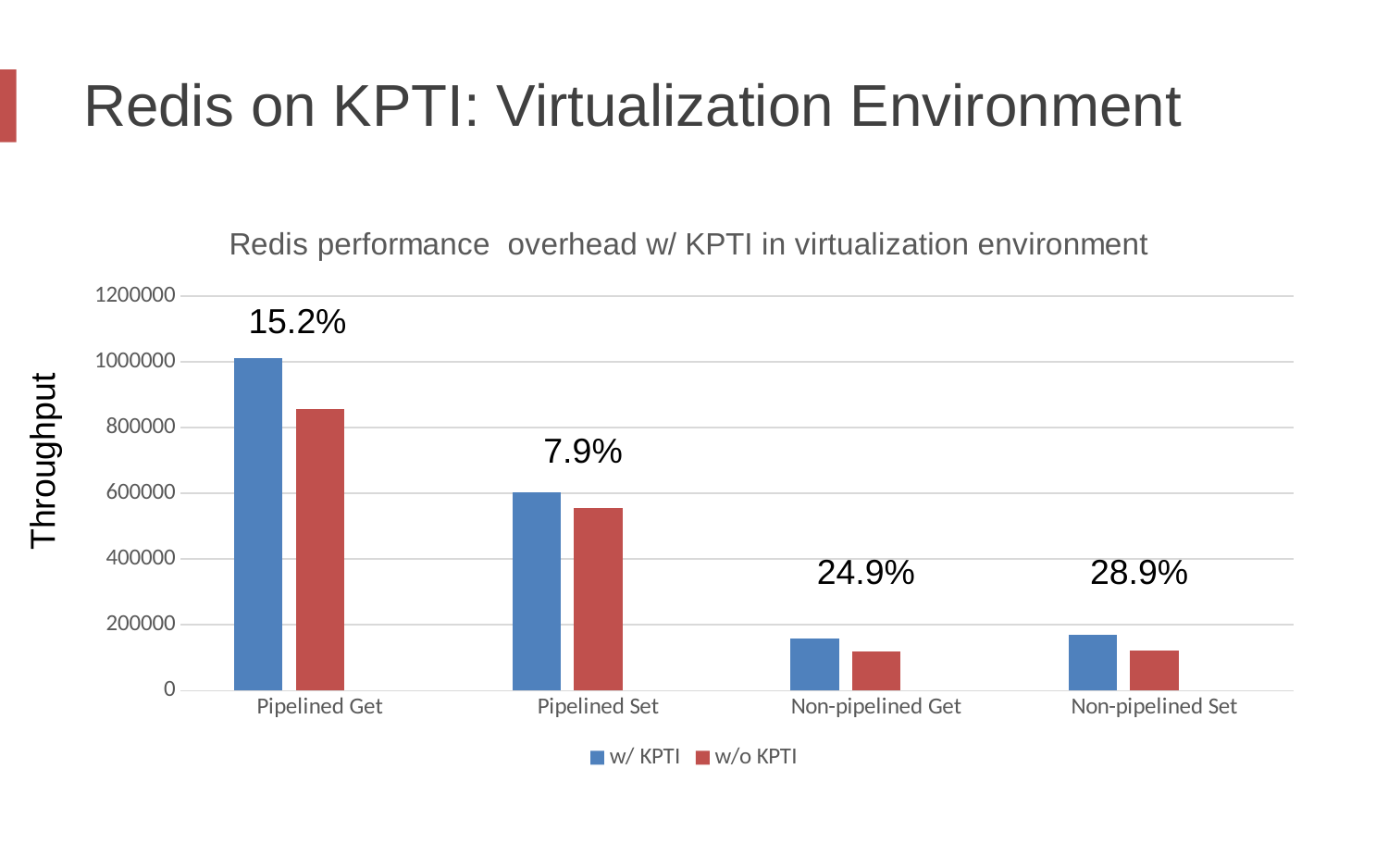

# Redis on KPTI: Virtualization Environment

### Chart: Redis performance  overhead w/ KPTI in virtualization environment

| Category | w/ KPTI | w/o KPTI | 列1 |
|---|---|---|---|
| Pipelined Get | 1012145.75 | 857632.9399999998 | None |
| Pipelined Set | 602772.75 | 554631.1899999997 | None |
| Non-pipelined Get | 159261.03 | 119502.87 | None |
| Non-pipelined Set | 170590.25 | 121285.63 | None |
15.2%
7.9%
Throughput
24.9%
28.9%